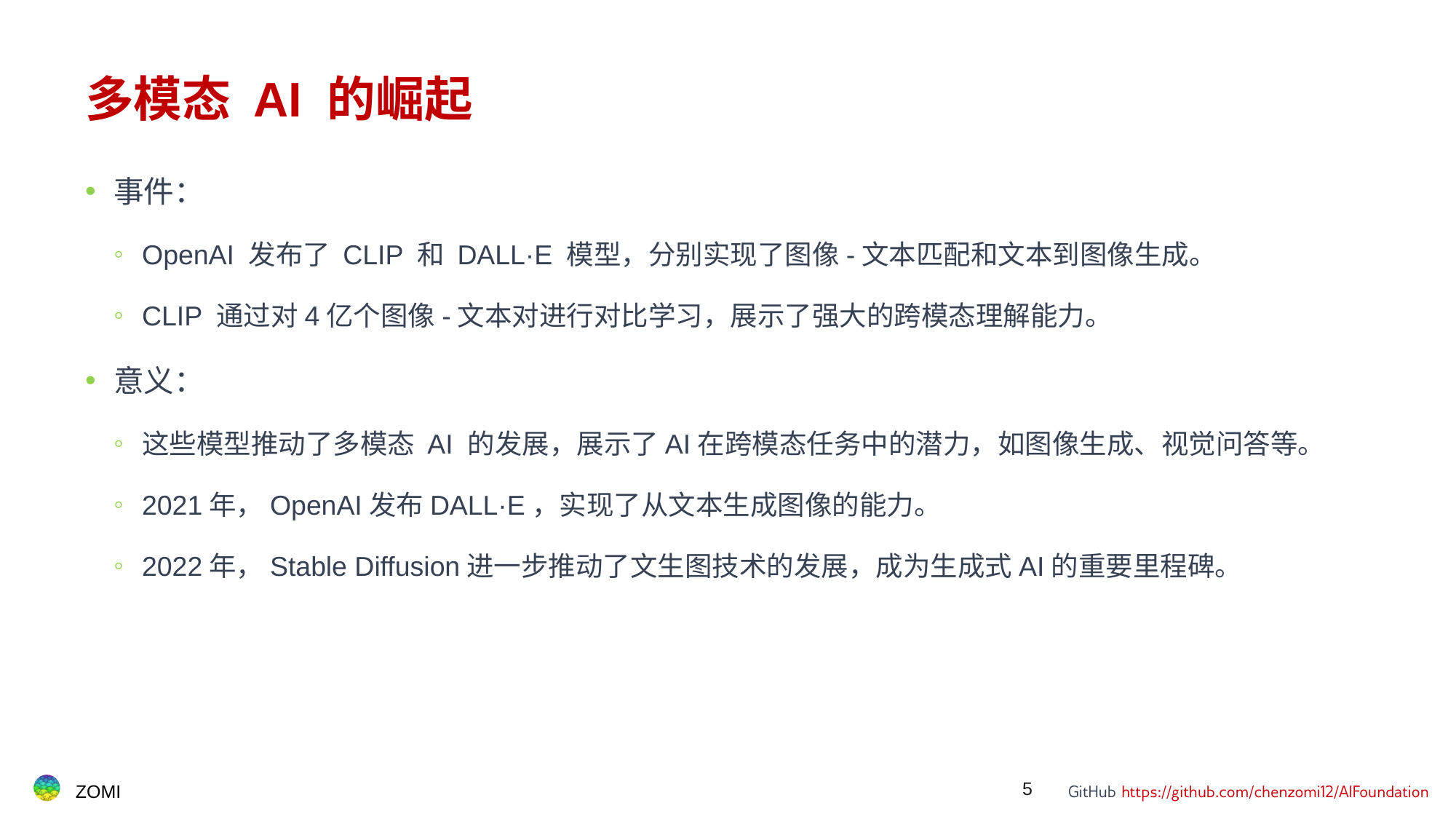

# 多模态 AI 的崛起
事件：
OpenAI 发布了 CLIP 和 DALL·E 模型，分别实现了图像-文本匹配和文本到图像生成。
CLIP 通过对4亿个图像-文本对进行对比学习，展示了强大的跨模态理解能力。
意义：
这些模型推动了多模态 AI 的发展，展示了AI在跨模态任务中的潜力，如图像生成、视觉问答等。
2021年，OpenAI发布DALL·E，实现了从文本生成图像的能力。
2022年，Stable Diffusion进一步推动了文生图技术的发展，成为生成式AI的重要里程碑。